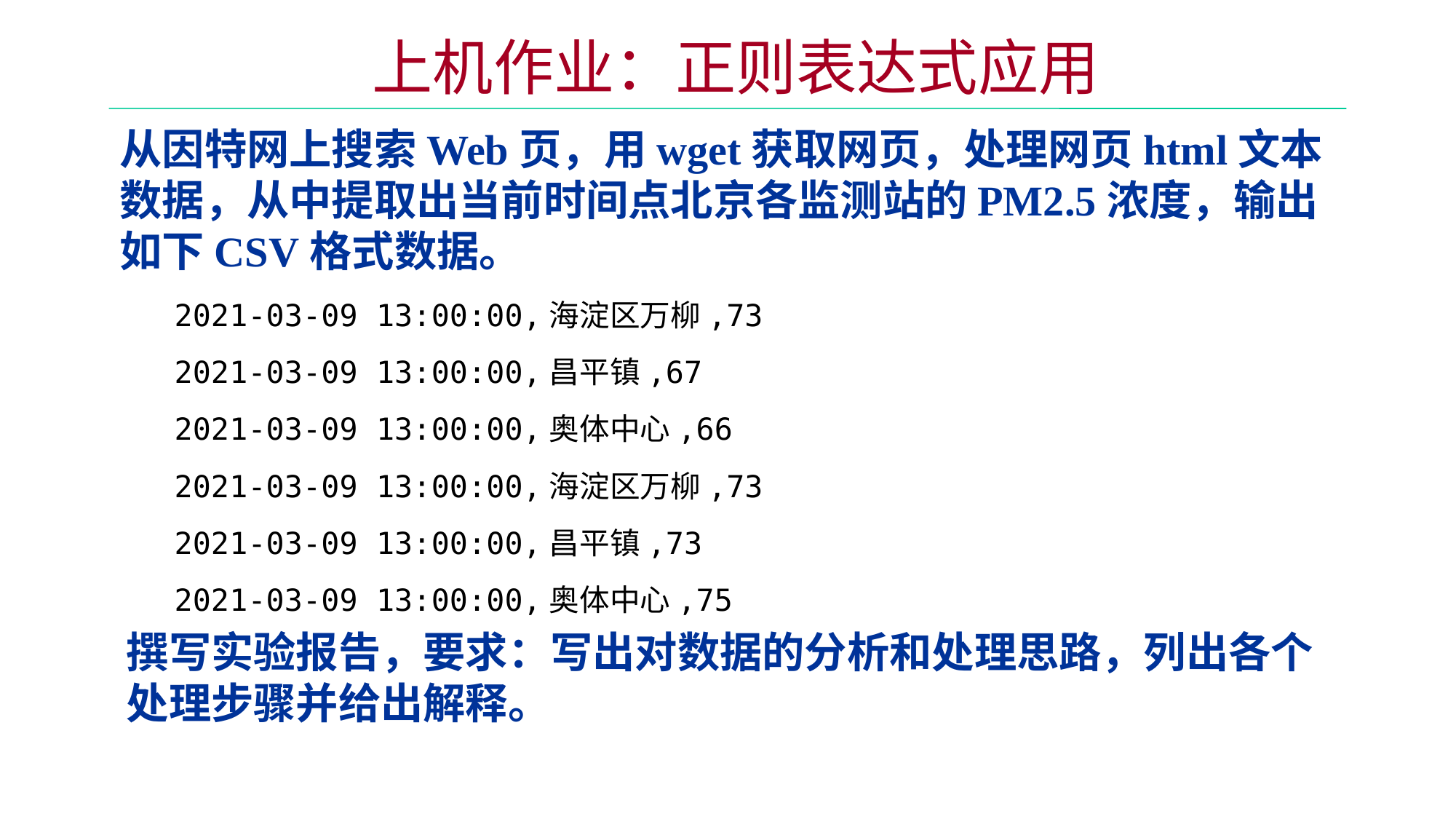

# 上机作业：正则表达式应用
从因特网上搜索Web页，用wget获取网页，处理网页html文本数据，从中提取出当前时间点北京各监测站的PM2.5浓度，输出如下CSV格式数据。
2021-03-09 13:00:00,海淀区万柳,73
2021-03-09 13:00:00,昌平镇,67
2021-03-09 13:00:00,奥体中心,66
2021-03-09 13:00:00,海淀区万柳,73
2021-03-09 13:00:00,昌平镇,73
2021-03-09 13:00:00,奥体中心,75
撰写实验报告，要求：写出对数据的分析和处理思路，列出各个处理步骤并给出解释。